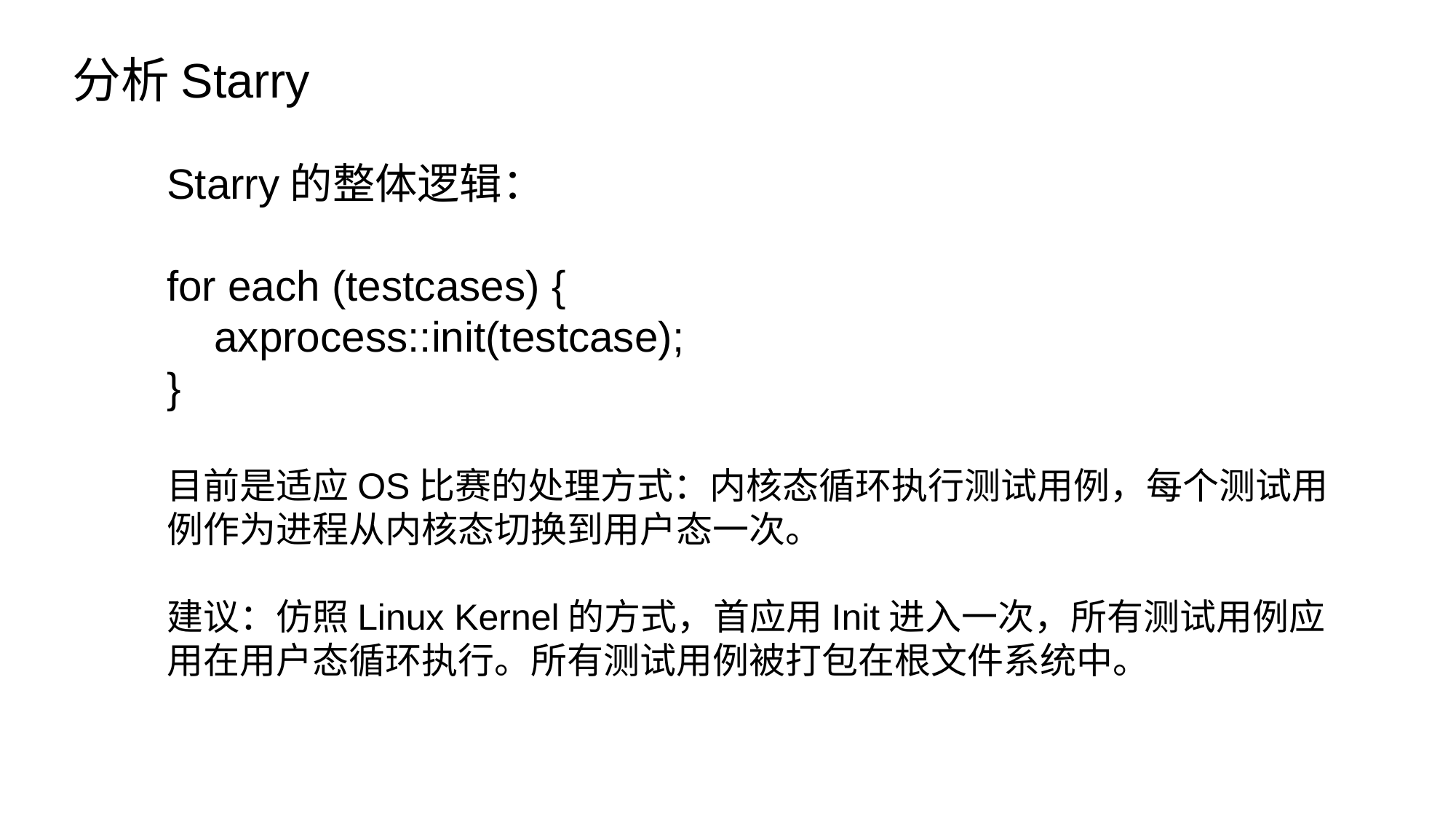

分析Starry
Starry的整体逻辑：

for each (testcases) {
    axprocess::init(testcase);
}

目前是适应OS比赛的处理方式：内核态循环执行测试用例，每个测试用例作为进程从内核态切换到用户态一次。

建议：仿照Linux Kernel的方式，首应用Init进入一次，所有测试用例应用在用户态循环执行。所有测试用例被打包在根文件系统中。